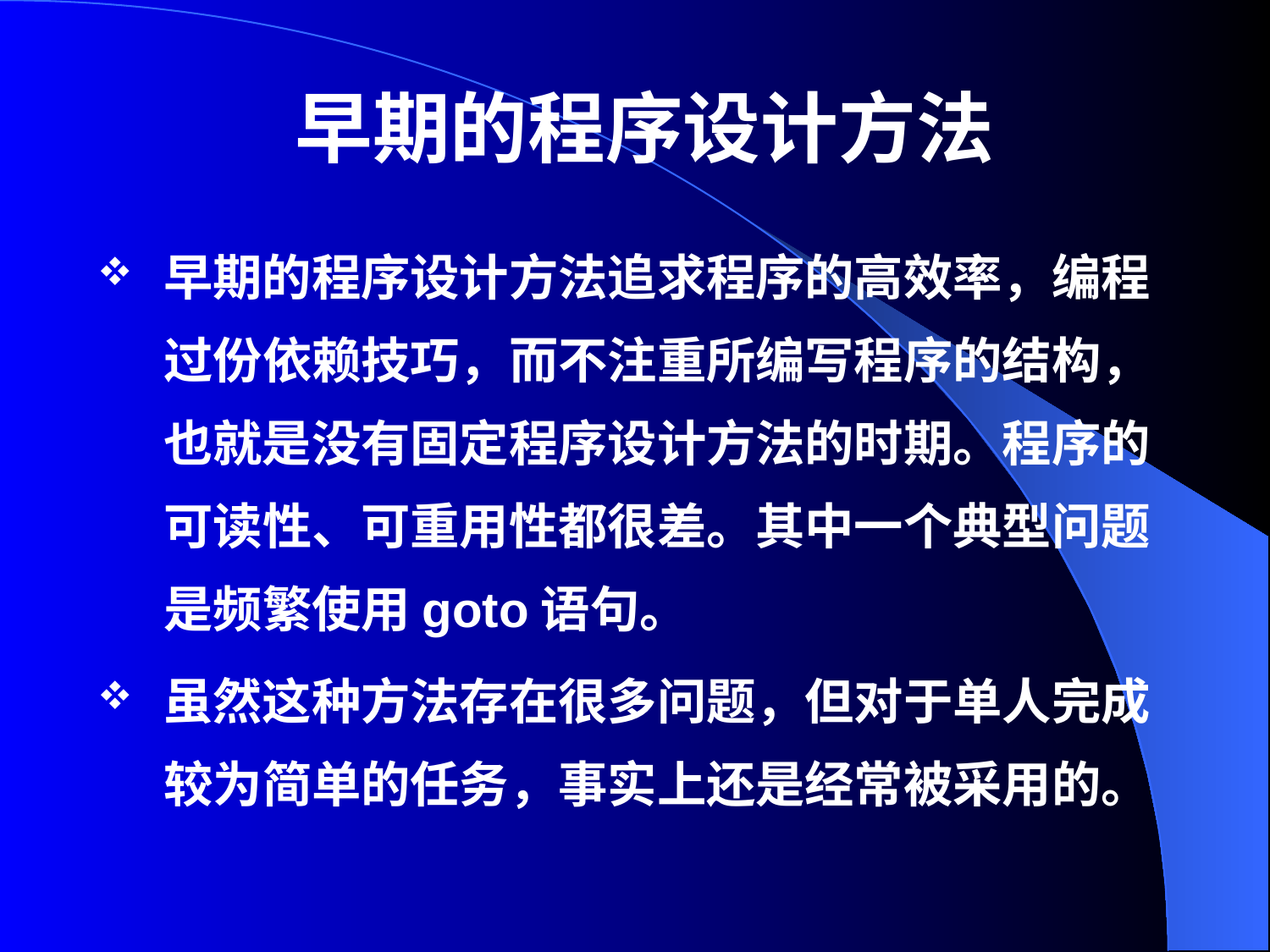

# 早期的程序设计方法
早期的程序设计方法追求程序的高效率，编程过份依赖技巧，而不注重所编写程序的结构，也就是没有固定程序设计方法的时期。程序的可读性、可重用性都很差。其中一个典型问题是频繁使用goto语句。
虽然这种方法存在很多问题，但对于单人完成较为简单的任务，事实上还是经常被采用的。